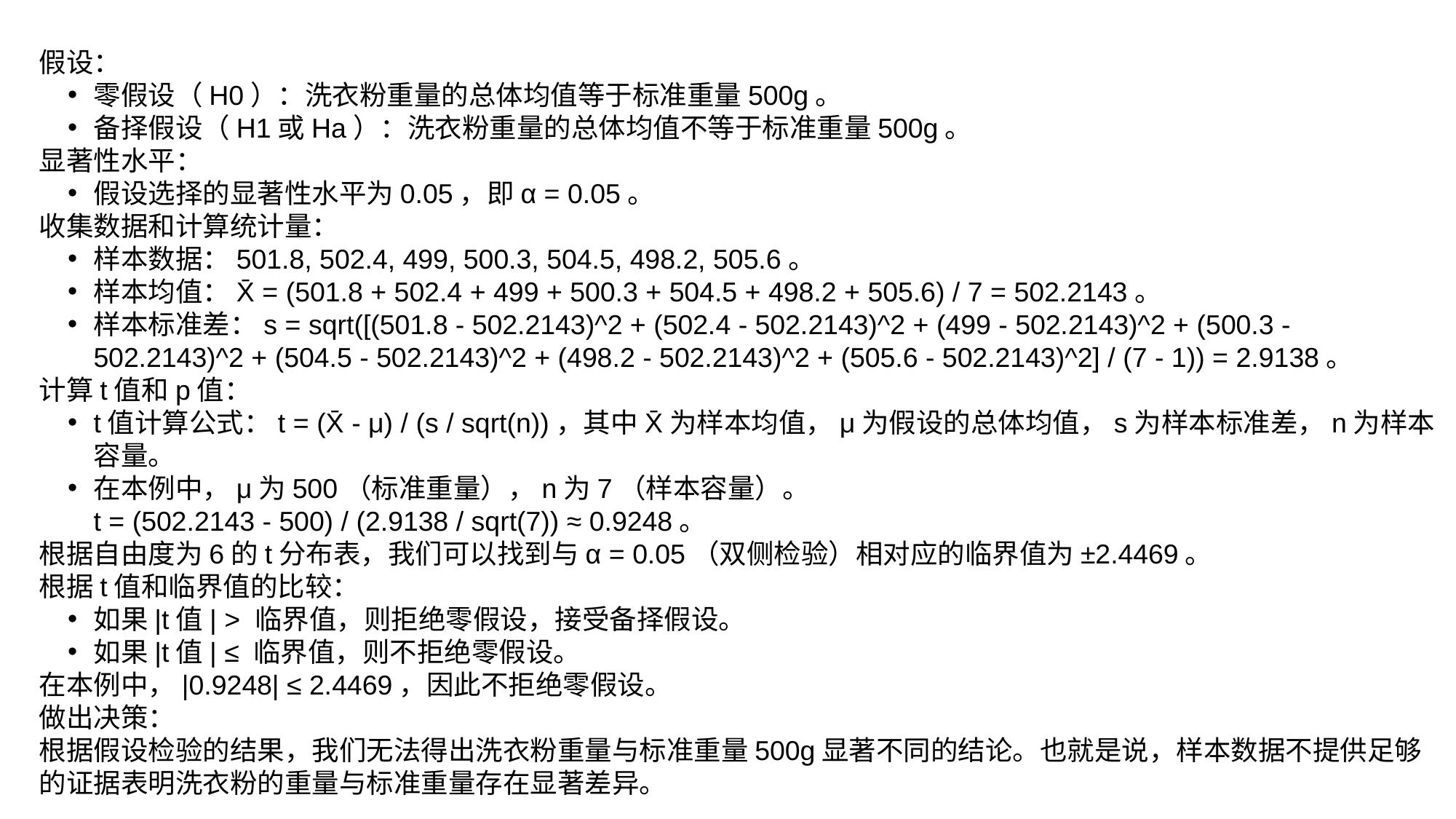

假设：
零假设（H0）：洗衣粉重量的总体均值等于标准重量500g。
备择假设（H1或Ha）：洗衣粉重量的总体均值不等于标准重量500g。
显著性水平：
假设选择的显著性水平为0.05，即α = 0.05。
收集数据和计算统计量：
样本数据：501.8, 502.4, 499, 500.3, 504.5, 498.2, 505.6。
样本均值：X̄ = (501.8 + 502.4 + 499 + 500.3 + 504.5 + 498.2 + 505.6) / 7 = 502.2143。
样本标准差：s = sqrt([(501.8 - 502.2143)^2 + (502.4 - 502.2143)^2 + (499 - 502.2143)^2 + (500.3 - 502.2143)^2 + (504.5 - 502.2143)^2 + (498.2 - 502.2143)^2 + (505.6 - 502.2143)^2] / (7 - 1)) = 2.9138。
计算t值和p值：
t值计算公式：t = (X̄ - μ) / (s / sqrt(n))，其中X̄为样本均值，μ为假设的总体均值，s为样本标准差，n为样本容量。
在本例中，μ为500（标准重量），n为7（样本容量）。
t = (502.2143 - 500) / (2.9138 / sqrt(7)) ≈ 0.9248。
根据自由度为6的t分布表，我们可以找到与α = 0.05（双侧检验）相对应的临界值为±2.4469。
根据t值和临界值的比较：
如果|t值| > 临界值，则拒绝零假设，接受备择假设。
如果|t值| ≤ 临界值，则不拒绝零假设。
在本例中，|0.9248| ≤ 2.4469，因此不拒绝零假设。
做出决策：
根据假设检验的结果，我们无法得出洗衣粉重量与标准重量500g显著不同的结论。也就是说，样本数据不提供足够的证据表明洗衣粉的重量与标准重量存在显著差异。